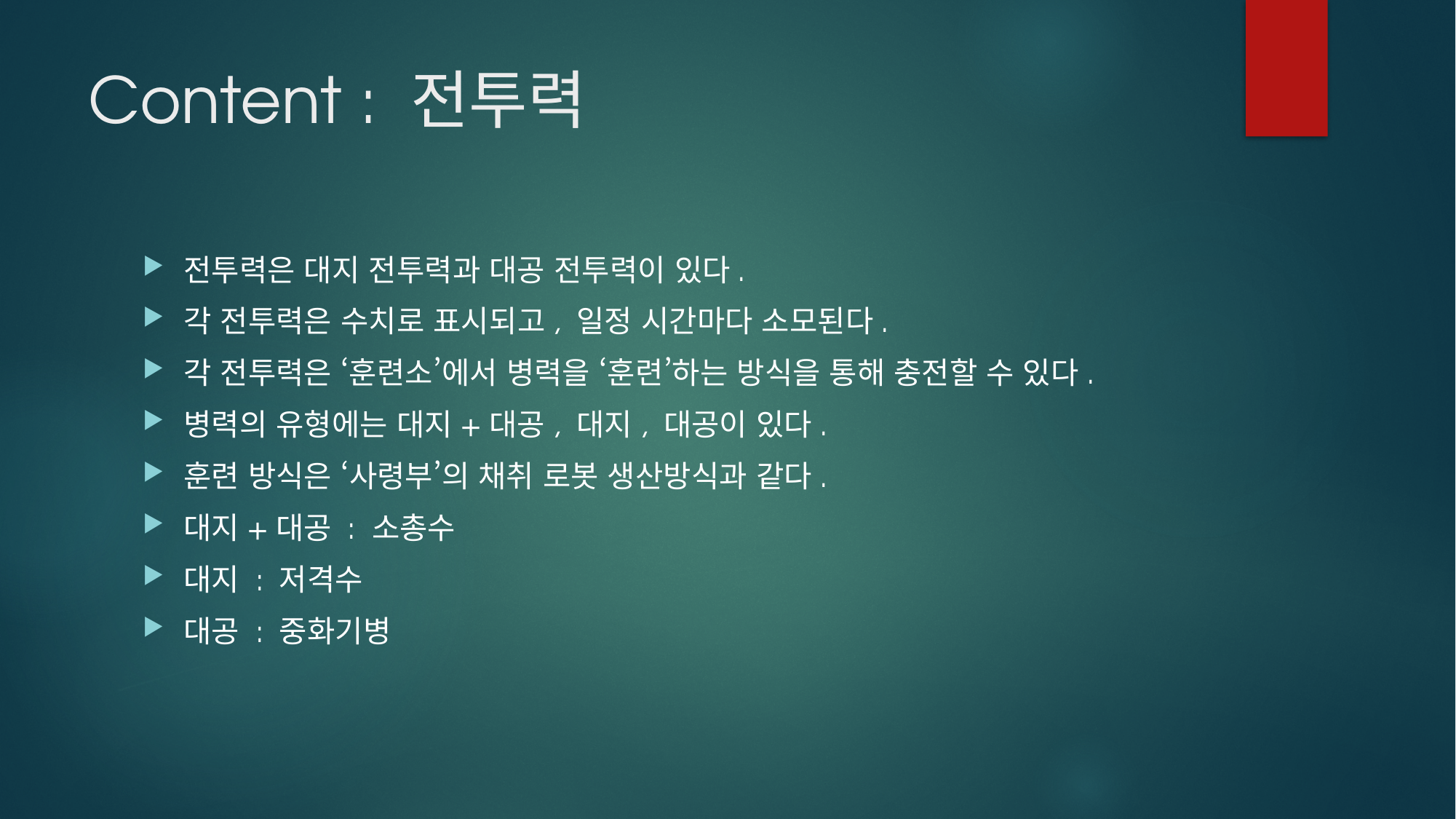

# Content : 전투력
전투력은 대지 전투력과 대공 전투력이 있다.
각 전투력은 수치로 표시되고, 일정 시간마다 소모된다.
각 전투력은 ‘훈련소’에서 병력을 ‘훈련’하는 방식을 통해 충전할 수 있다.
병력의 유형에는 대지+대공, 대지, 대공이 있다.
훈련 방식은 ‘사령부’의 채취 로봇 생산방식과 같다.
대지+대공 : 소총수
대지 : 저격수
대공 : 중화기병